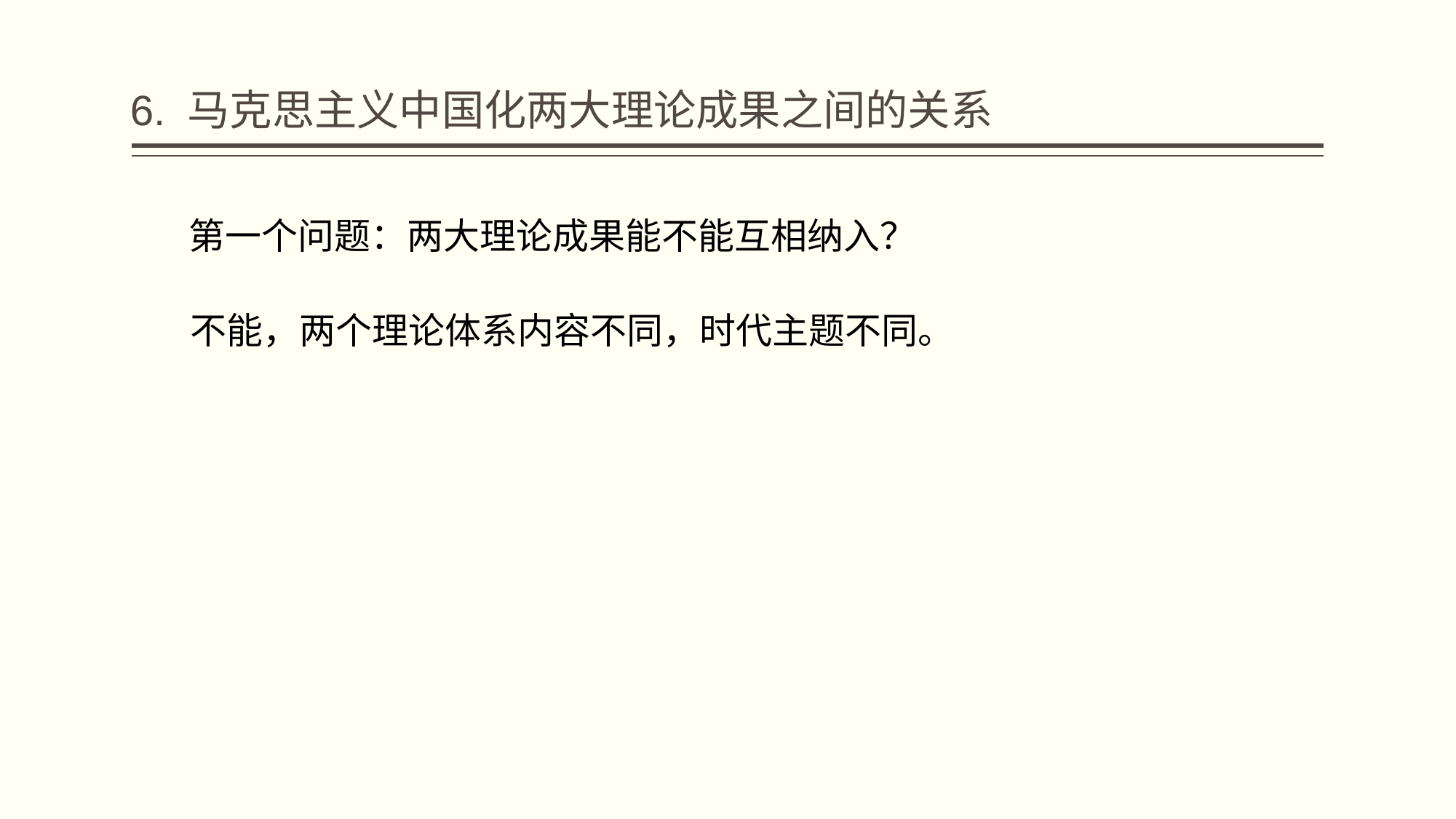

# 6. 马克思主义中国化两大理论成果之间的关系
     第一个问题：两大理论成果能不能互相纳入？
     不能，两个理论体系内容不同，时代主题不同。